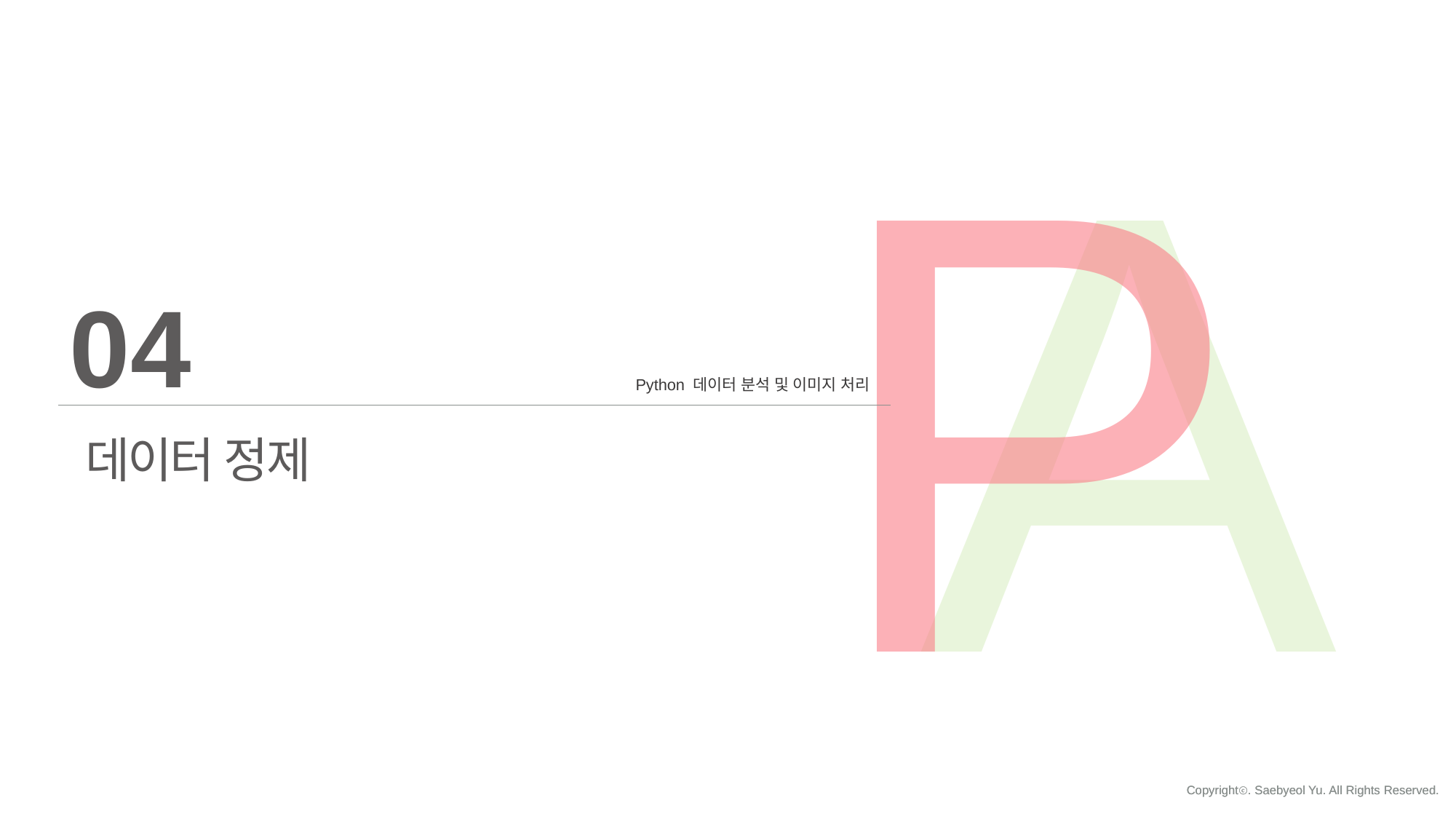

P
A
04
Python 데이터 분석 및 이미지 처리
데이터 정제
Copyrightⓒ. Saebyeol Yu. All Rights Reserved.